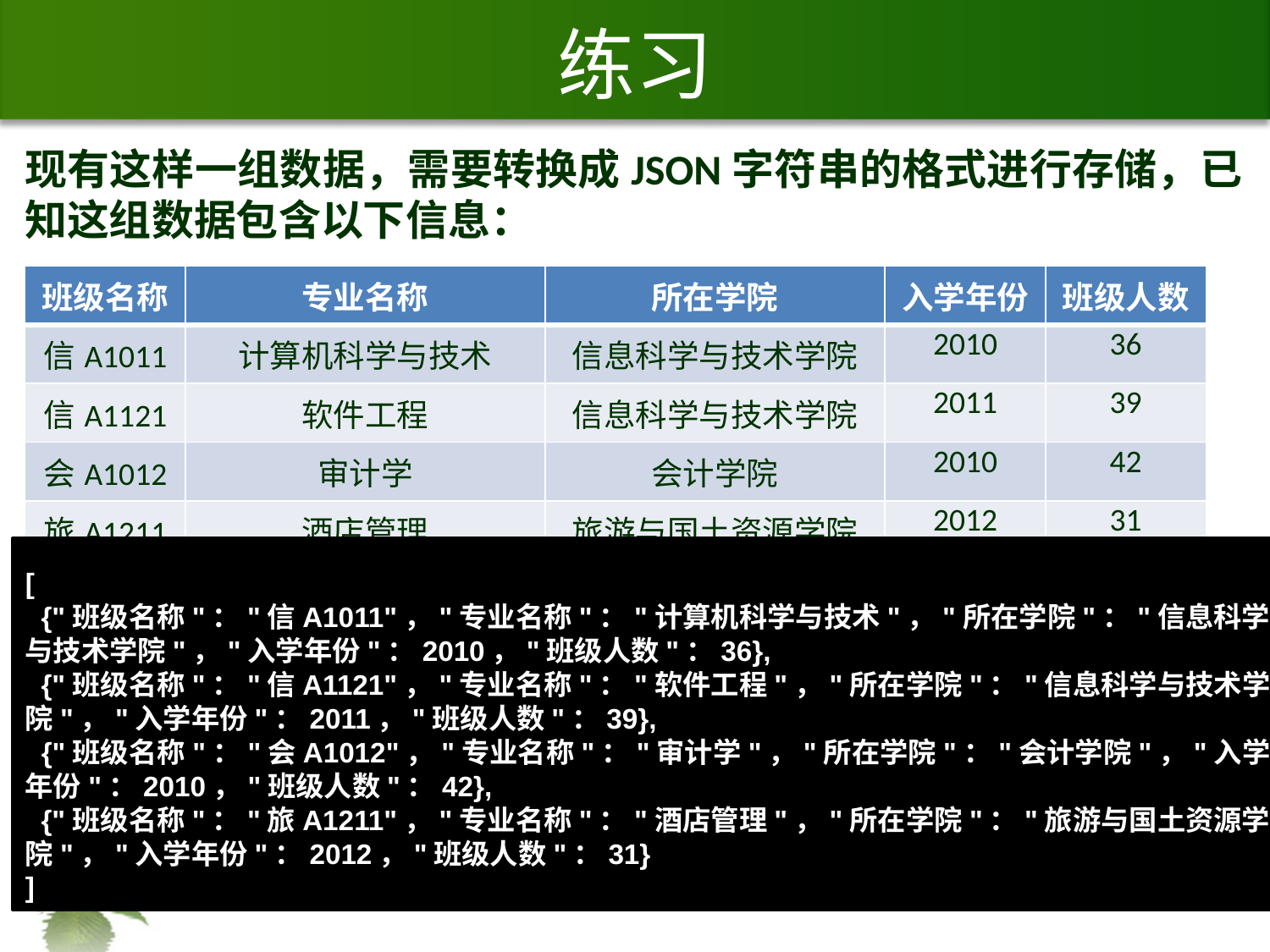

# 练习
现有这样一组数据，需要转换成JSON字符串的格式进行存储，已知这组数据包含以下信息：
| 班级名称 | 专业名称 | 所在学院 | 入学年份 | 班级人数 |
| --- | --- | --- | --- | --- |
| 信A1011 | 计算机科学与技术 | 信息科学与技术学院 | 2010 | 36 |
| 信A1121 | 软件工程 | 信息科学与技术学院 | 2011 | 39 |
| 会A1012 | 审计学 | 会计学院 | 2010 | 42 |
| 旅A1211 | 酒店管理 | 旅游与国土资源学院 | 2012 | 31 |

[
  {"班级名称"："信A1011"，"专业名称"："计算机科学与技术"，"所在学院"："信息科学与技术学院"，"入学年份"：2010，"班级人数"：36},
  {"班级名称"："信A1121"，"专业名称"："软件工程"，"所在学院"："信息科学与技术学院"，"入学年份"：2011，"班级人数"：39},
  {"班级名称"："会A1012"，"专业名称"："审计学"，"所在学院"："会计学院"，"入学年份"：2010，"班级人数"：42},
  {"班级名称"："旅A1211"，"专业名称"："酒店管理"，"所在学院"："旅游与国土资源学院"，"入学年份"：2012，"班级人数"：31}
]